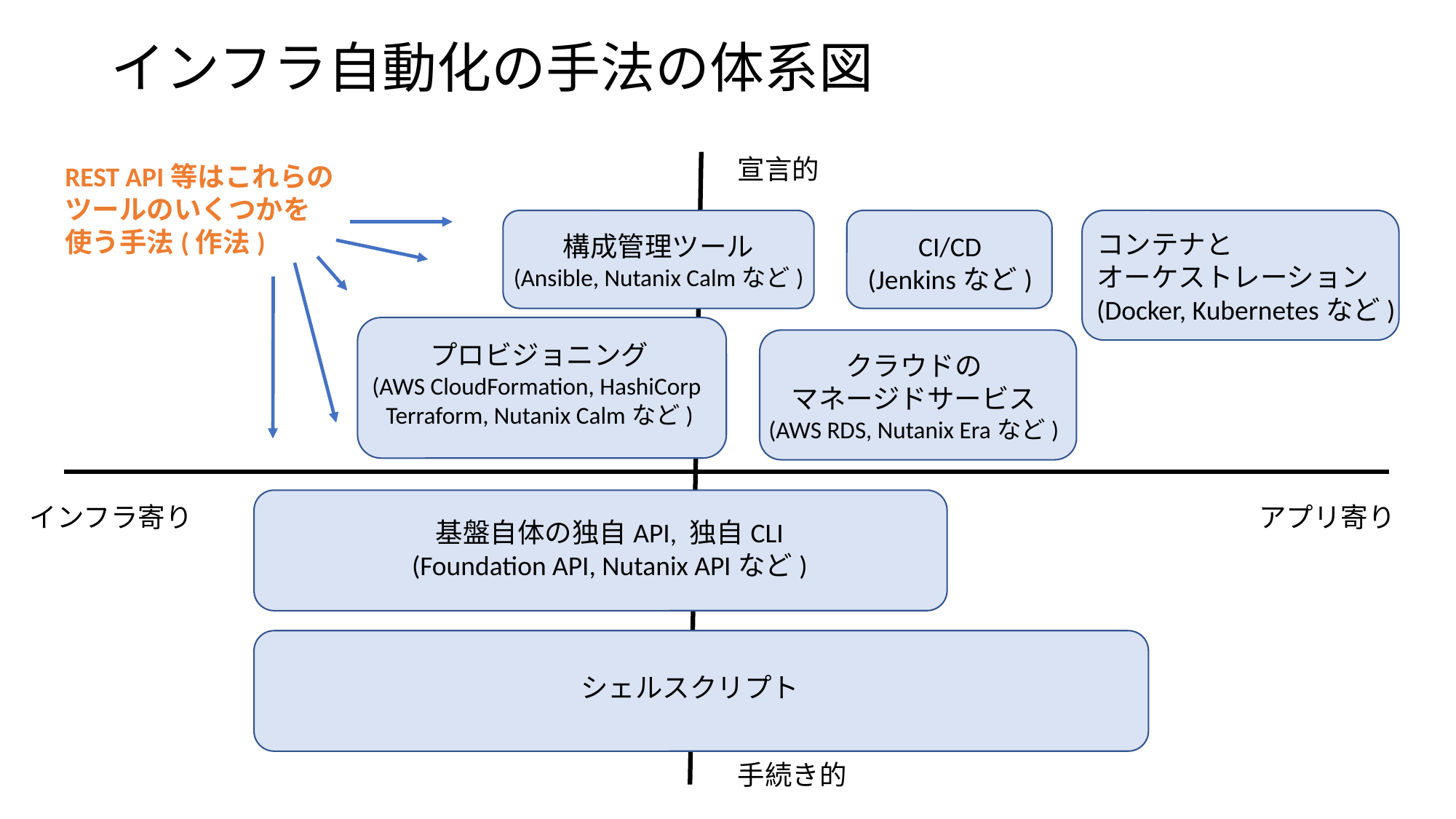

# インフラ自動化の手法の体系図
宣言的
REST API等はこれらの
ツールのいくつかを
使う手法(作法)

コンテナと
オーケストレーション
(Docker, Kubernetesなど)
CI/CD
(Jenkinsなど)
構成管理ツール
(Ansible, Nutanix Calmなど)

プロビジョニング
(AWS CloudFormation, HashiCorp
Terraform, Nutanix Calmなど)
クラウドの
マネージドサービス
(AWS RDS, Nutanix Eraなど)

インフラ寄り
アプリ寄り
基盤自体の独自API, 独自CLI
(Foundation API, Nutanix APIなど)

シェルスクリプト
手続き的